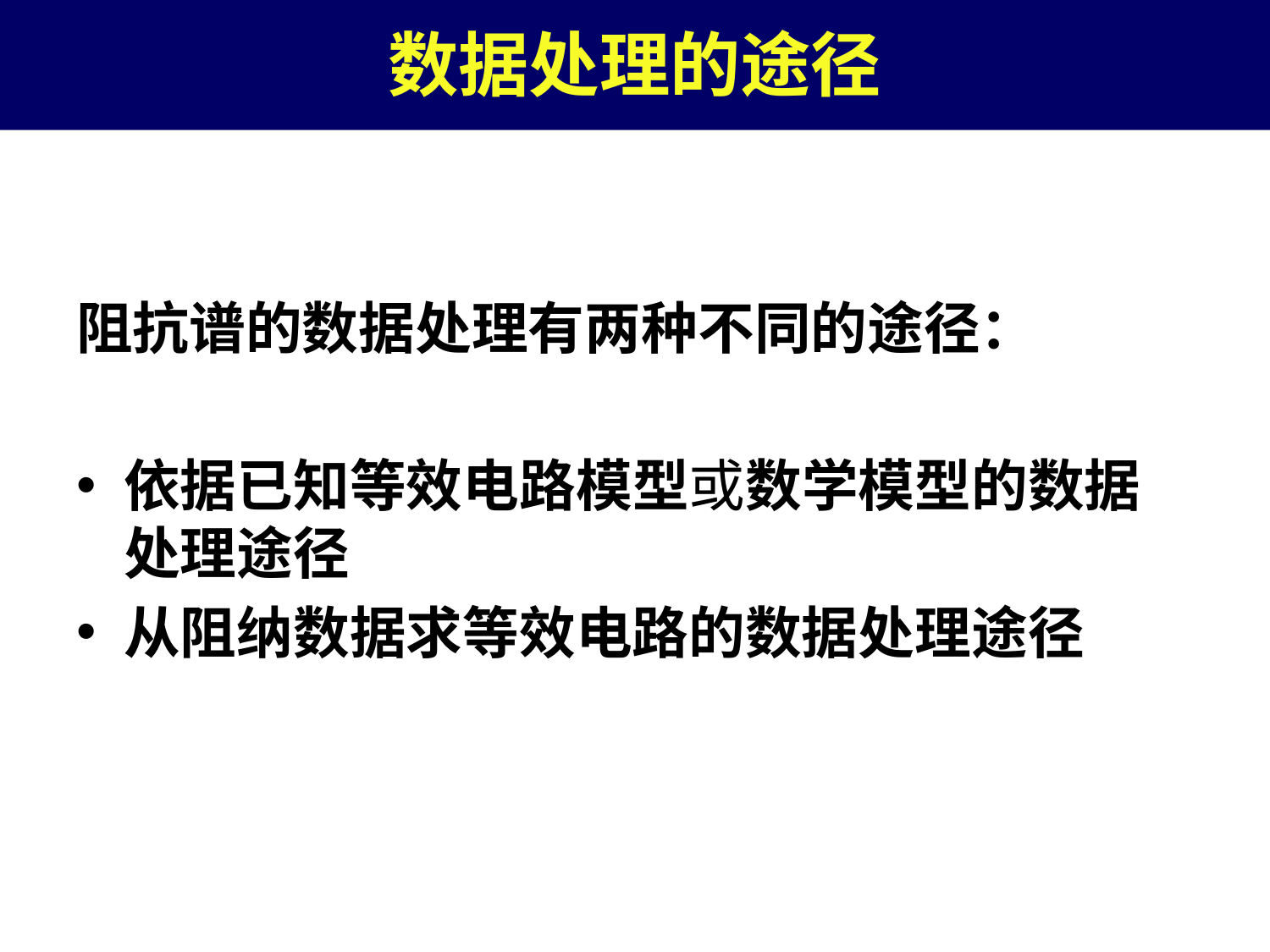

# 数据处理的途径
阻抗谱的数据处理有两种不同的途径：

依据已知等效电路模型或数学模型的数据处理途径
从阻纳数据求等效电路的数据处理途径